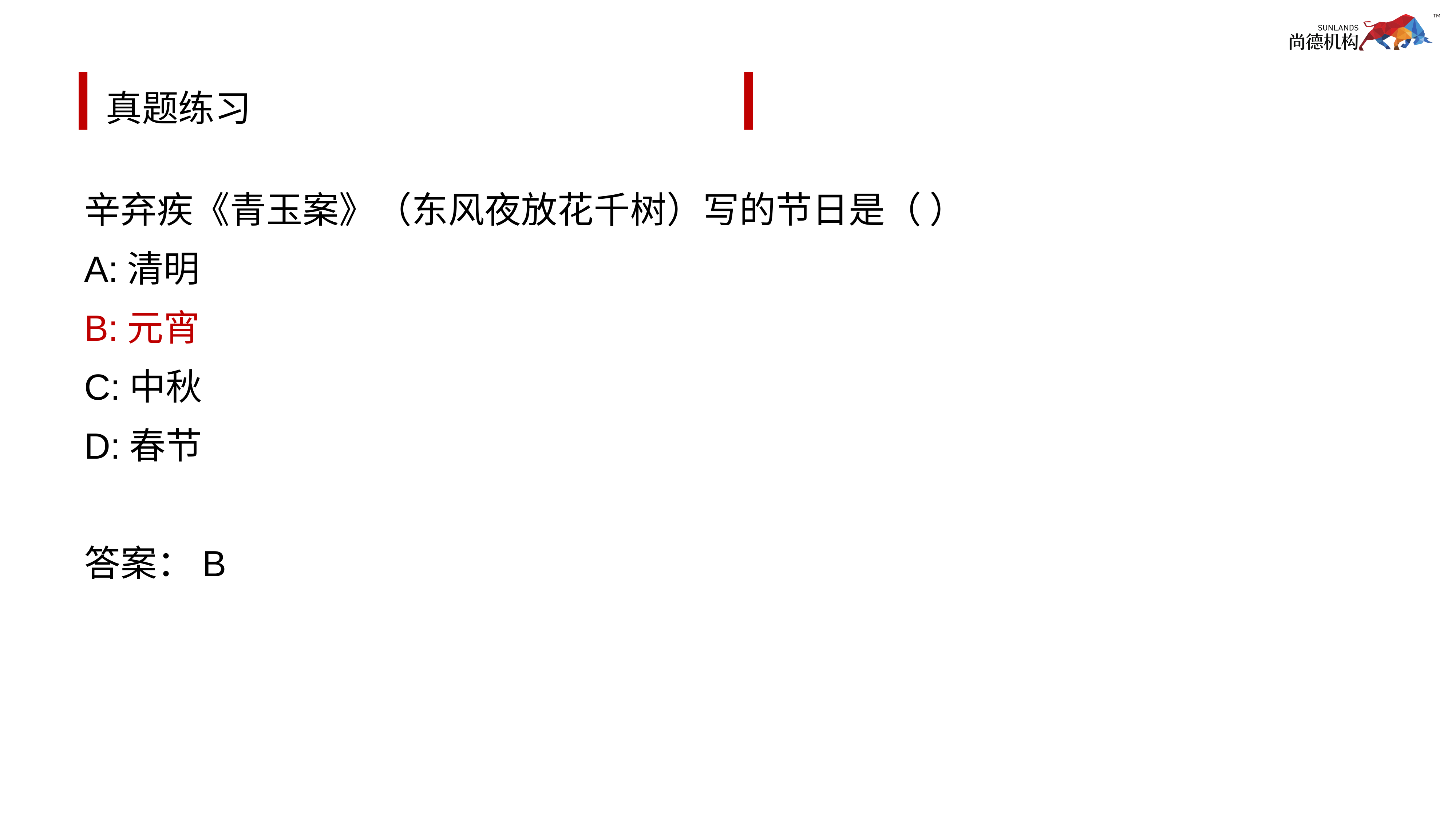

# 真题练习
辛弃疾《青玉案》（东风夜放花千树）写的节日是（ ）
A:清明
B:元宵
C:中秋
D:春节

答案：B